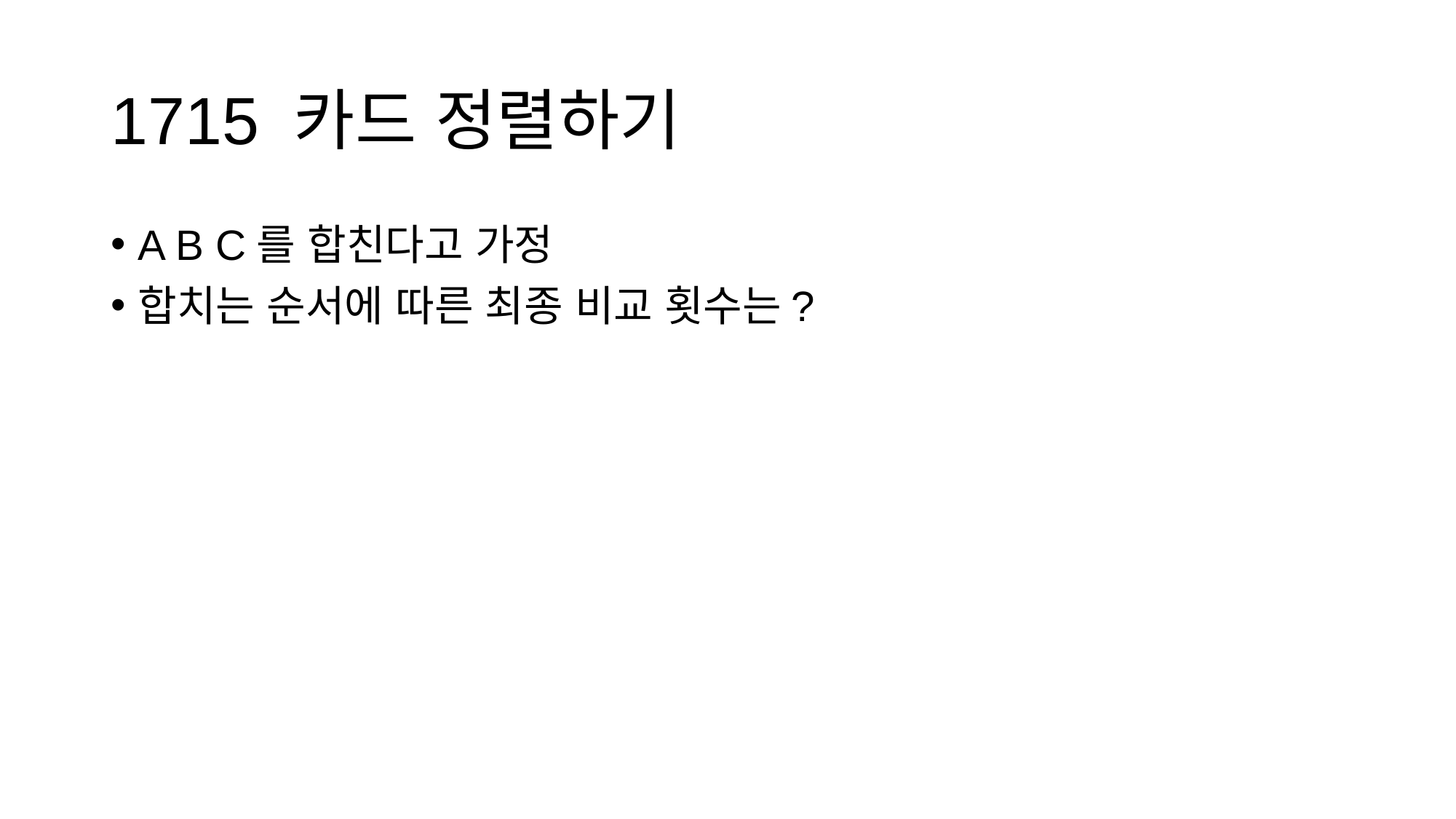

# 1715 카드 정렬하기
A B C를 합친다고 가정
합치는 순서에 따른 최종 비교 횟수는?